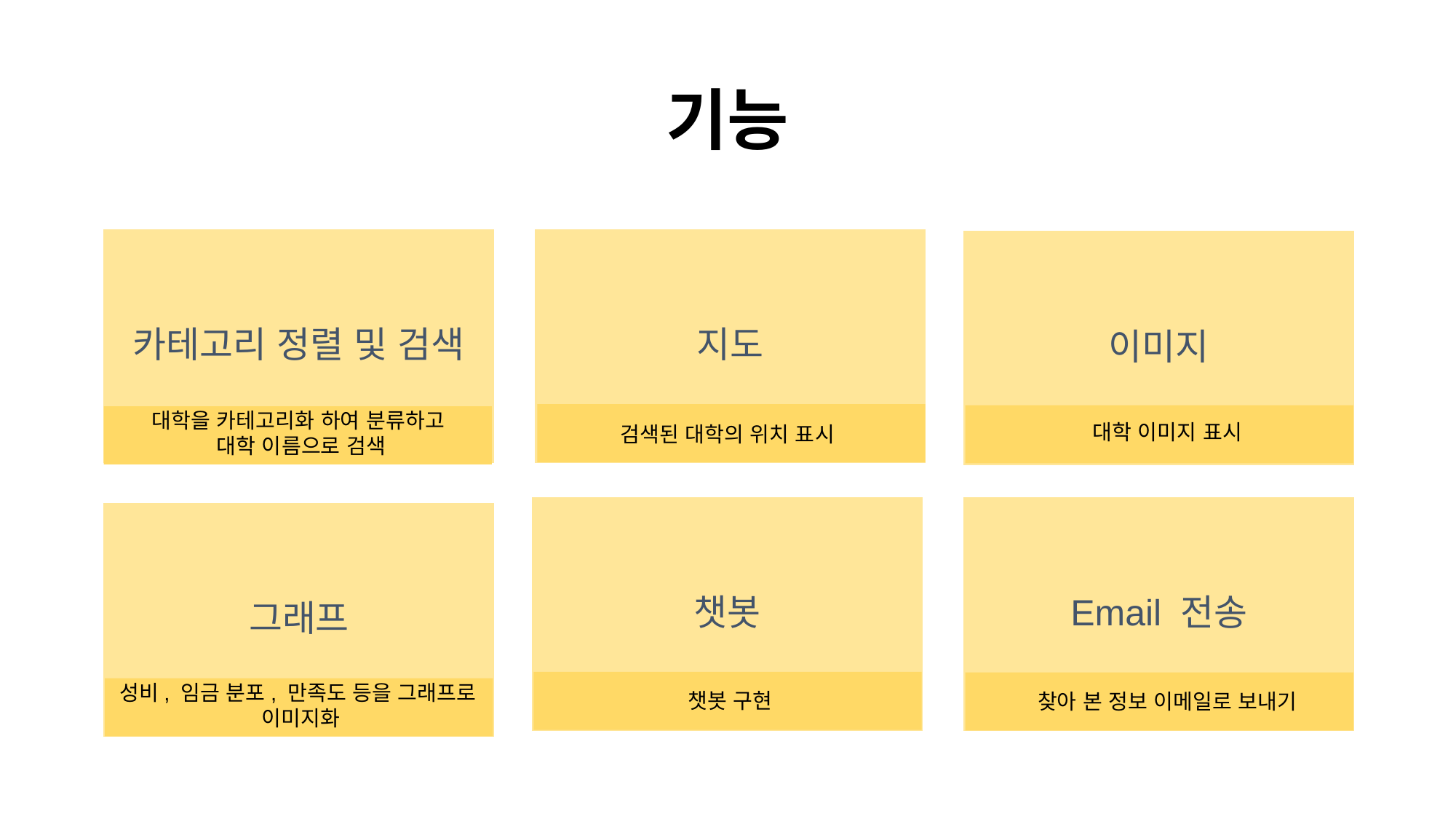

# 기능
카테고리 정렬 및 검색
지도
이미지
그래프
챗봇
Email 전송
대학을 카테고리화 하여 분류하고
대학 이름으로 검색

대학 이미지 표시
검색된 대학의 위치 표시

성비, 임금 분포, 만족도 등을 그래프로
이미지화

챗봇 구현
찾아 본 정보 이메일로 보내기